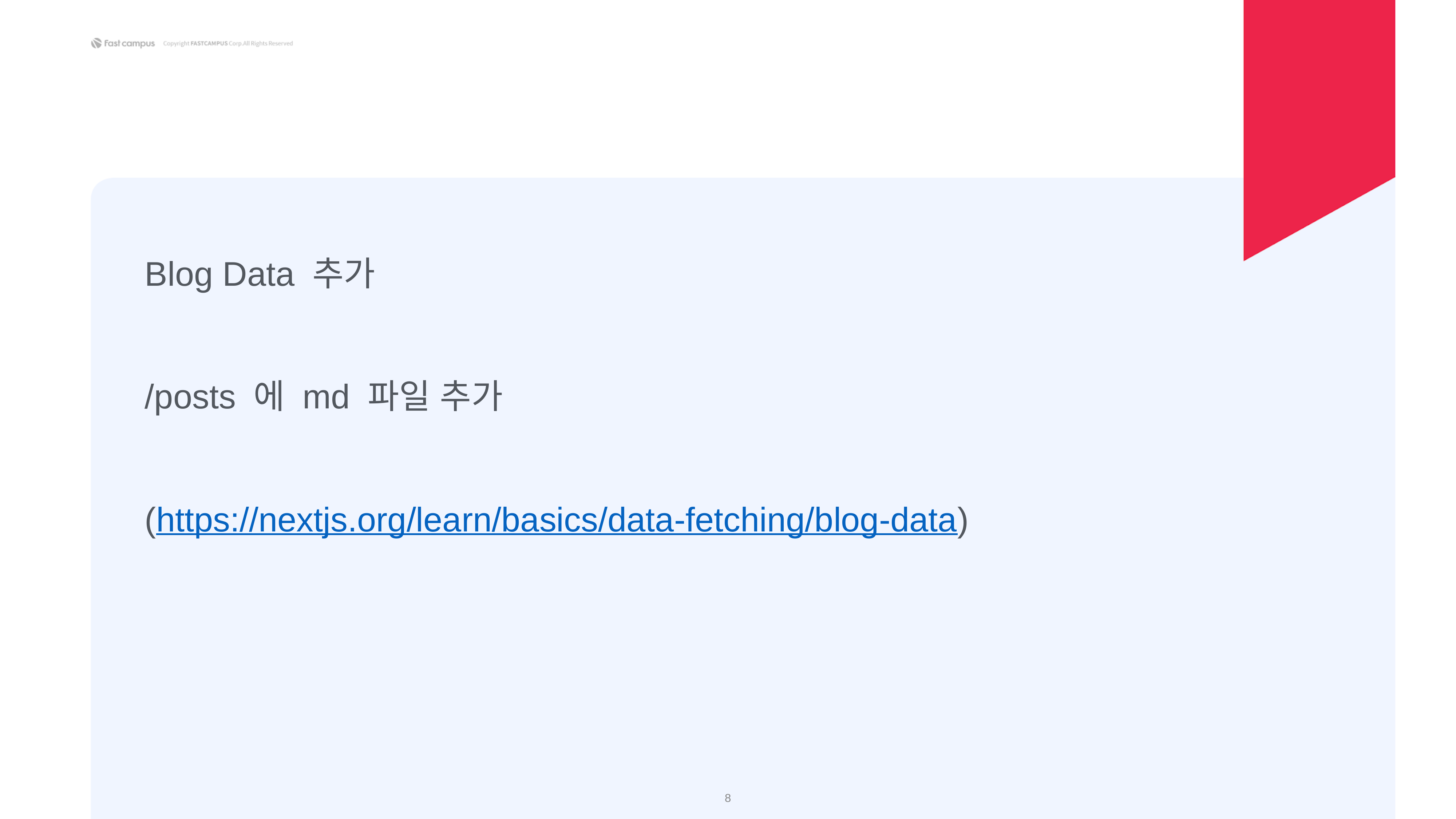

Blog Data 추가

/posts 에 md 파일 추가

(https://nextjs.org/learn/basics/data-fetching/blog-data)

8